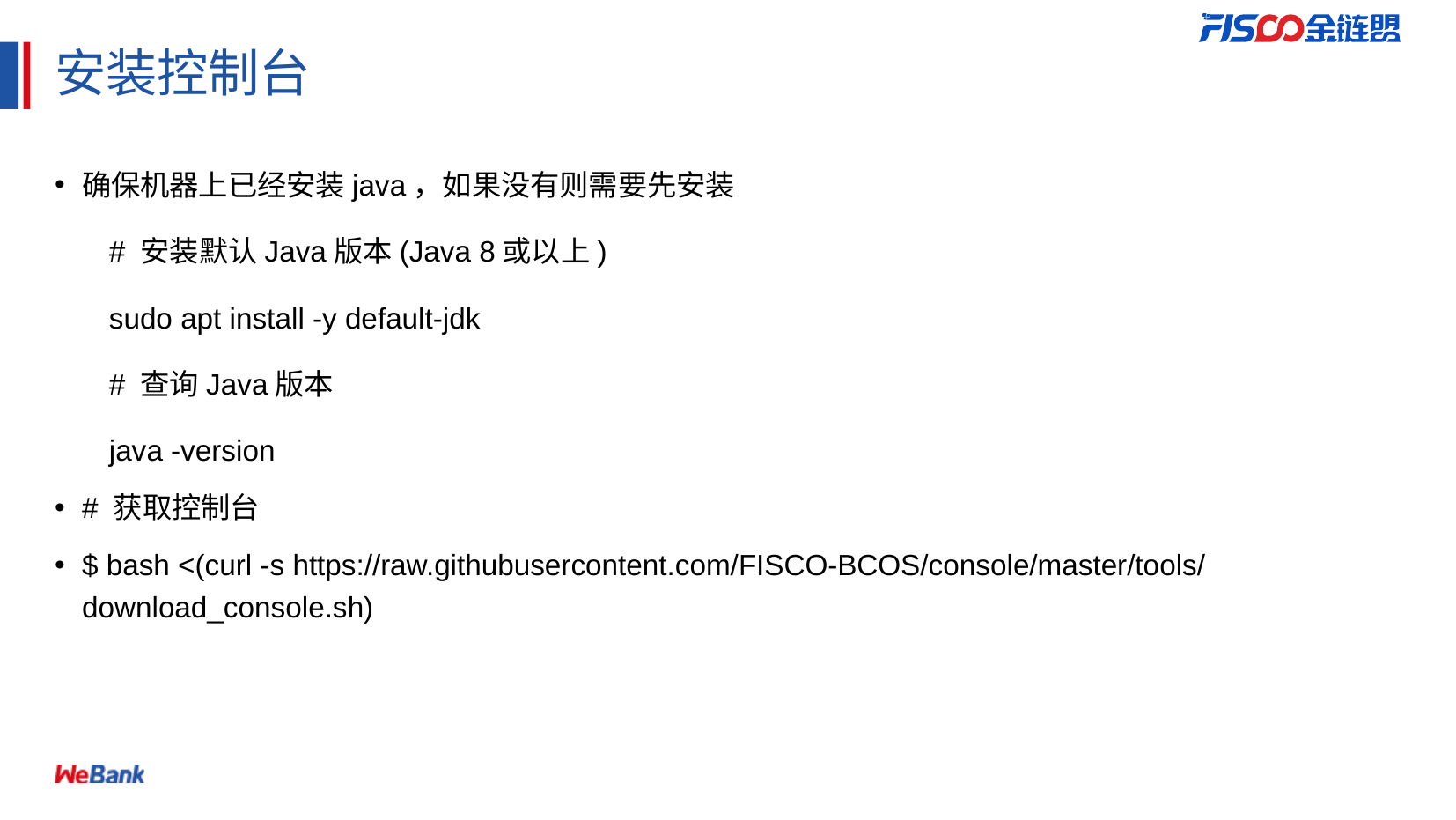

# 安装控制台
确保机器上已经安装java，如果没有则需要先安装
# 安装默认Java版本(Java 8或以上)
sudo apt install -y default-jdk
# 查询Java版本
java -version
# 获取控制台
$ bash <(curl -s https://raw.githubusercontent.com/FISCO-BCOS/console/master/tools/download_console.sh)